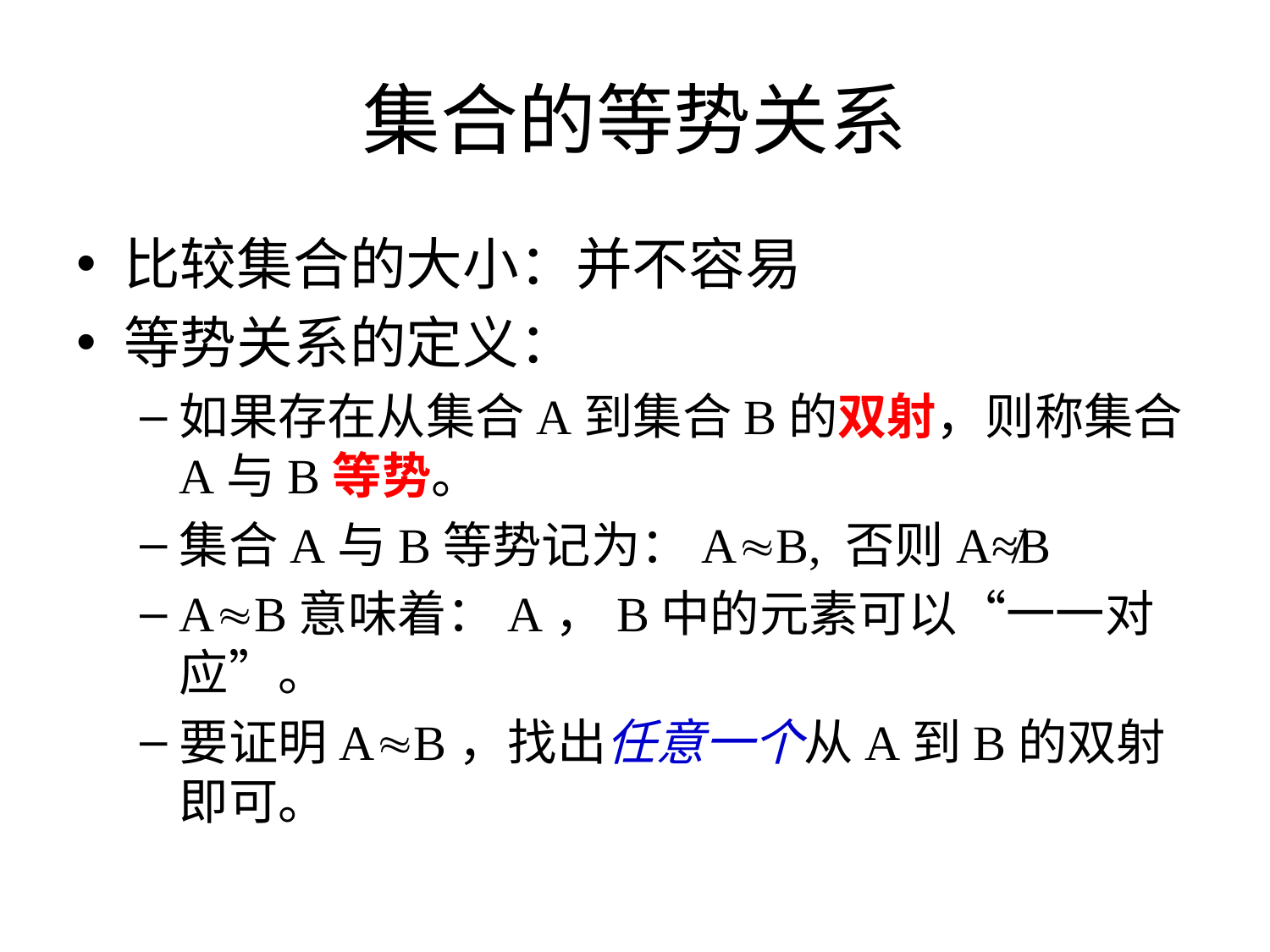

# 集合的等势关系
比较集合的大小：并不容易
等势关系的定义：
如果存在从集合A到集合B的双射，则称集合A与B等势。
集合A与B等势记为：A≈B, 否则A≉B
A≈B意味着：A，B中的元素可以“一一对应”。
要证明A≈B，找出任意一个从A到B的双射即可。